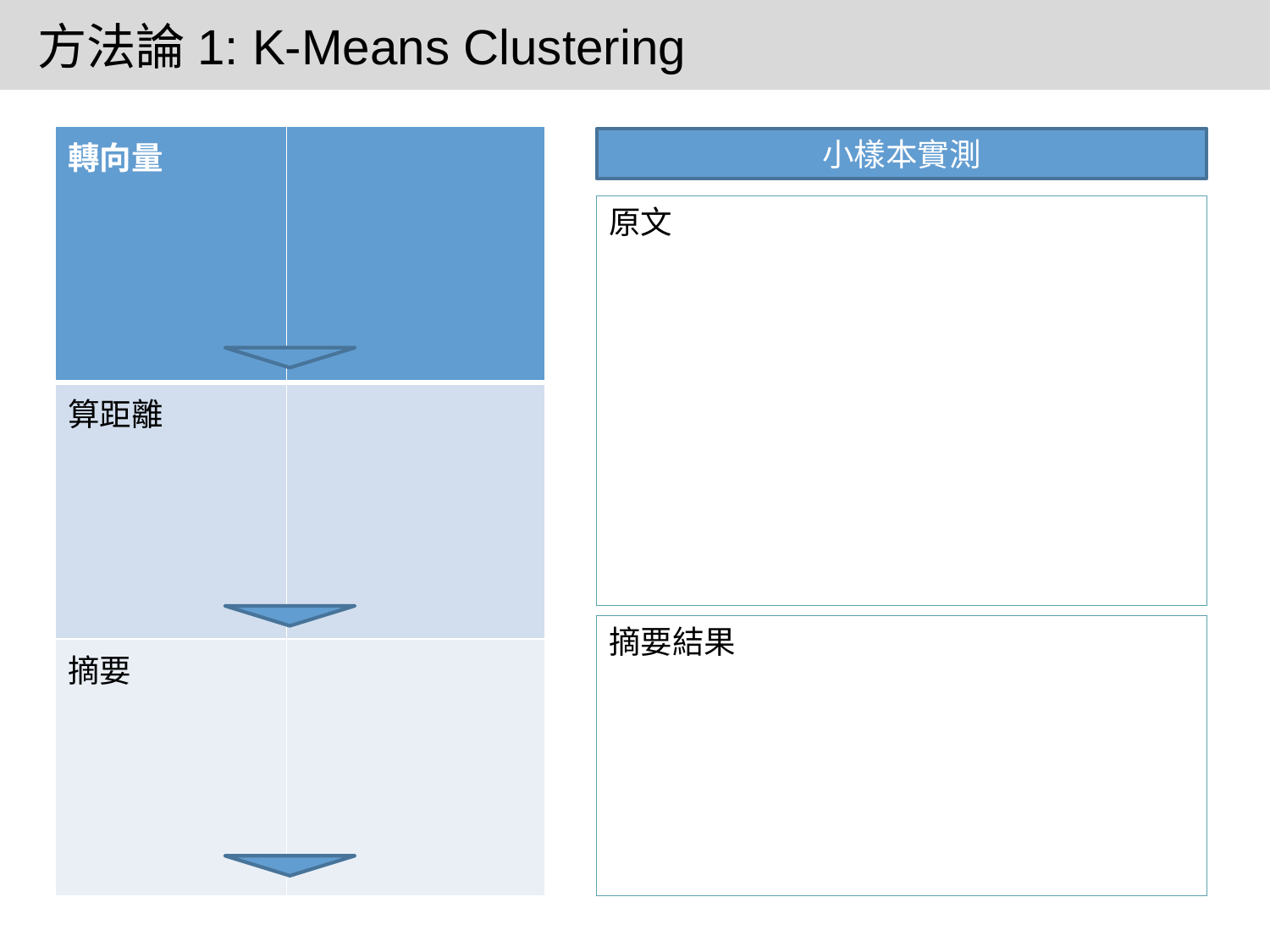

# 方法論1: K-Means Clustering
| 轉向量 |  |
| --- | --- |
| 算距離 |  |
| 摘要 |  |
小樣本實測
原文

摘要結果